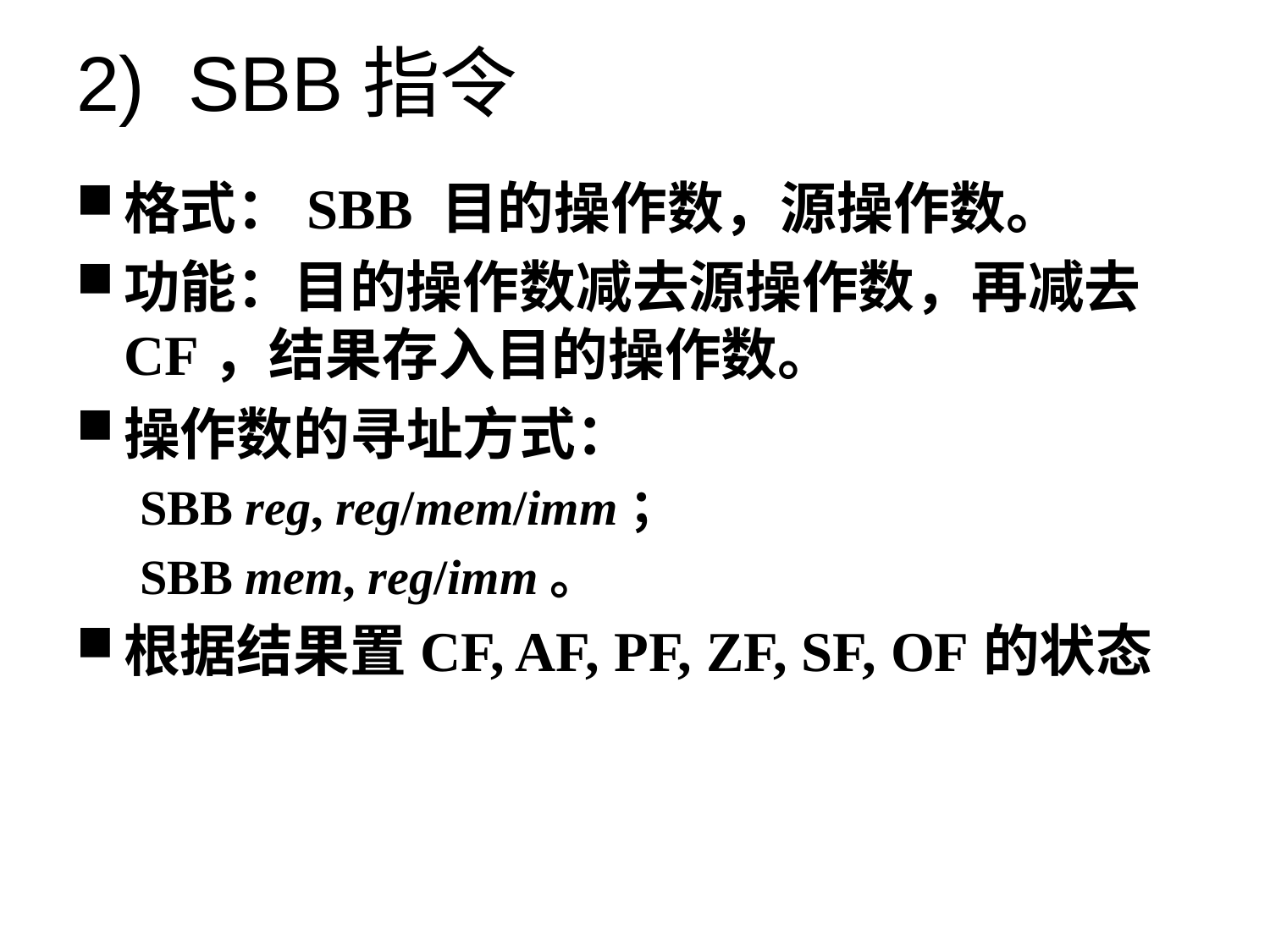

# 2)  SBB指令
格式：SBB 目的操作数，源操作数。
功能：目的操作数减去源操作数，再减去CF，结果存入目的操作数。
操作数的寻址方式：
SBB reg, reg/mem/imm；
SBB mem, reg/imm。
根据结果置CF, AF, PF, ZF, SF, OF的状态